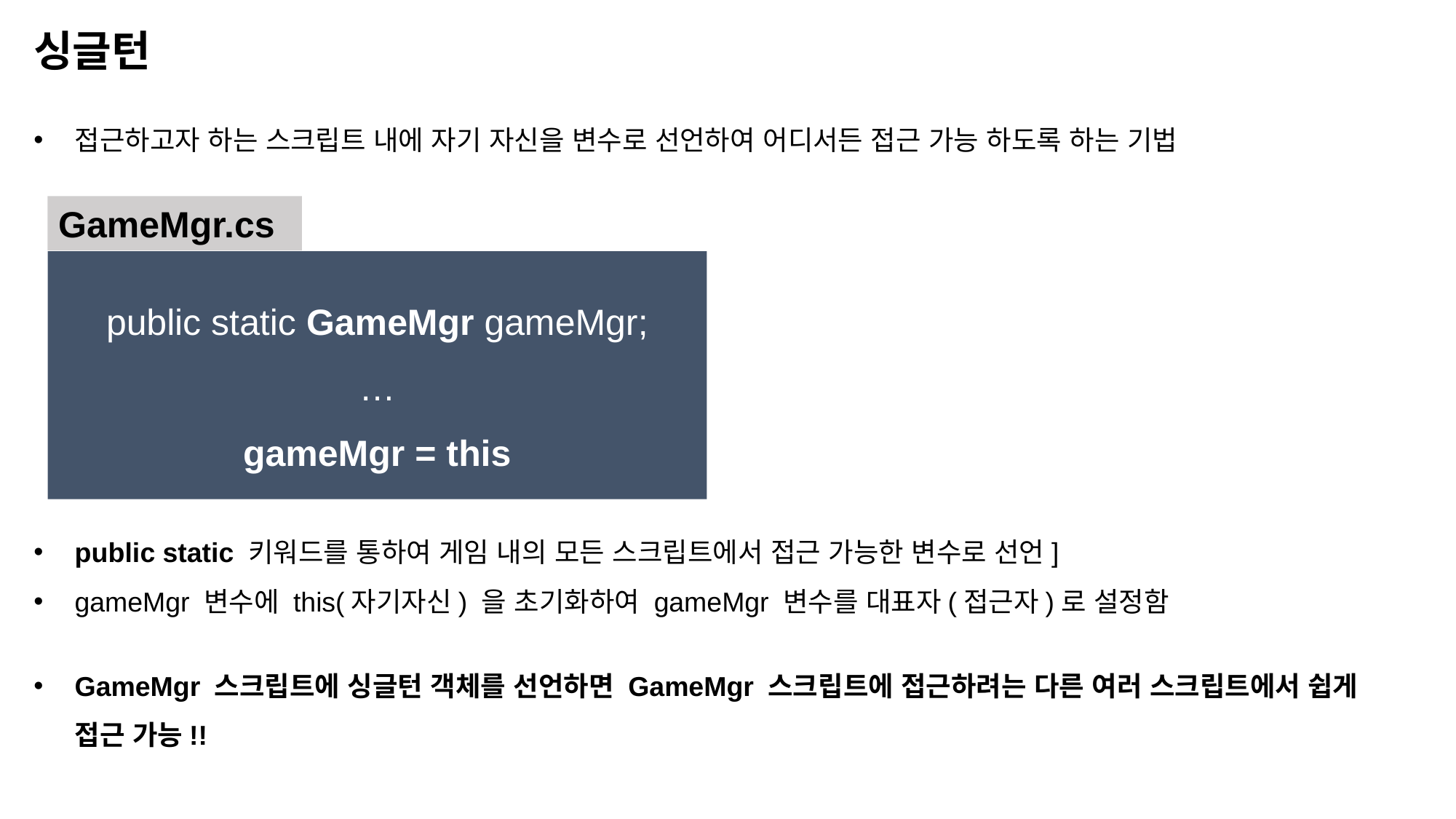

싱글턴
접근하고자 하는 스크립트 내에 자기 자신을 변수로 선언하여 어디서든 접근 가능 하도록 하는 기법
GameMgr.cs
public static GameMgr gameMgr;
…
gameMgr = this
public static 키워드를 통하여 게임 내의 모든 스크립트에서 접근 가능한 변수로 선언]
gameMgr 변수에 this(자기자신) 을 초기화하여 gameMgr 변수를 대표자(접근자)로 설정함
GameMgr 스크립트에 싱글턴 객체를 선언하면 GameMgr 스크립트에 접근하려는 다른 여러 스크립트에서 쉽게 접근 가능!!